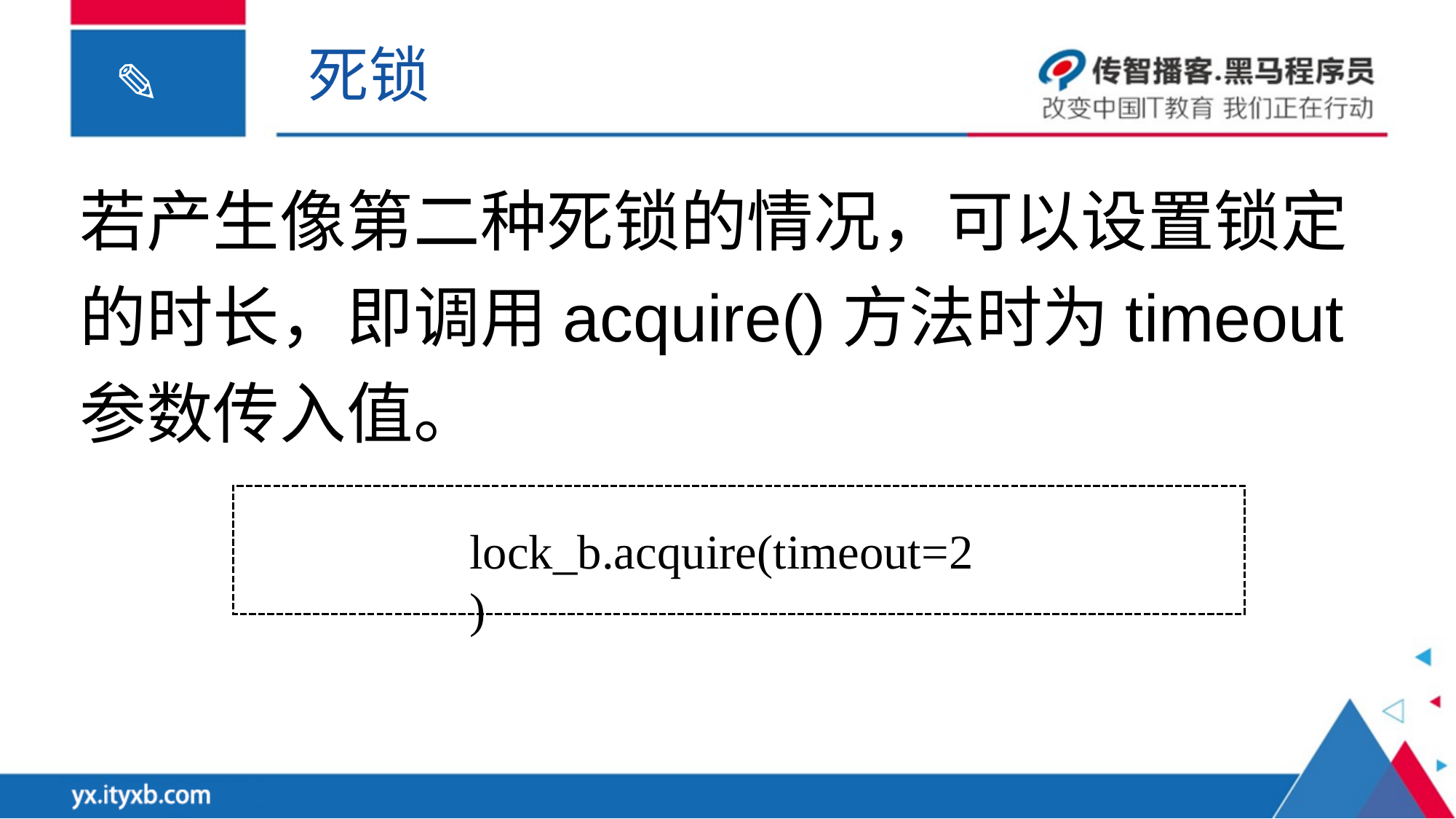

死锁
若产生像第二种死锁的情况，可以设置锁定的时长，即调用acquire()方法时为timeout参数传入值。

lock_b.acquire(timeout=2)